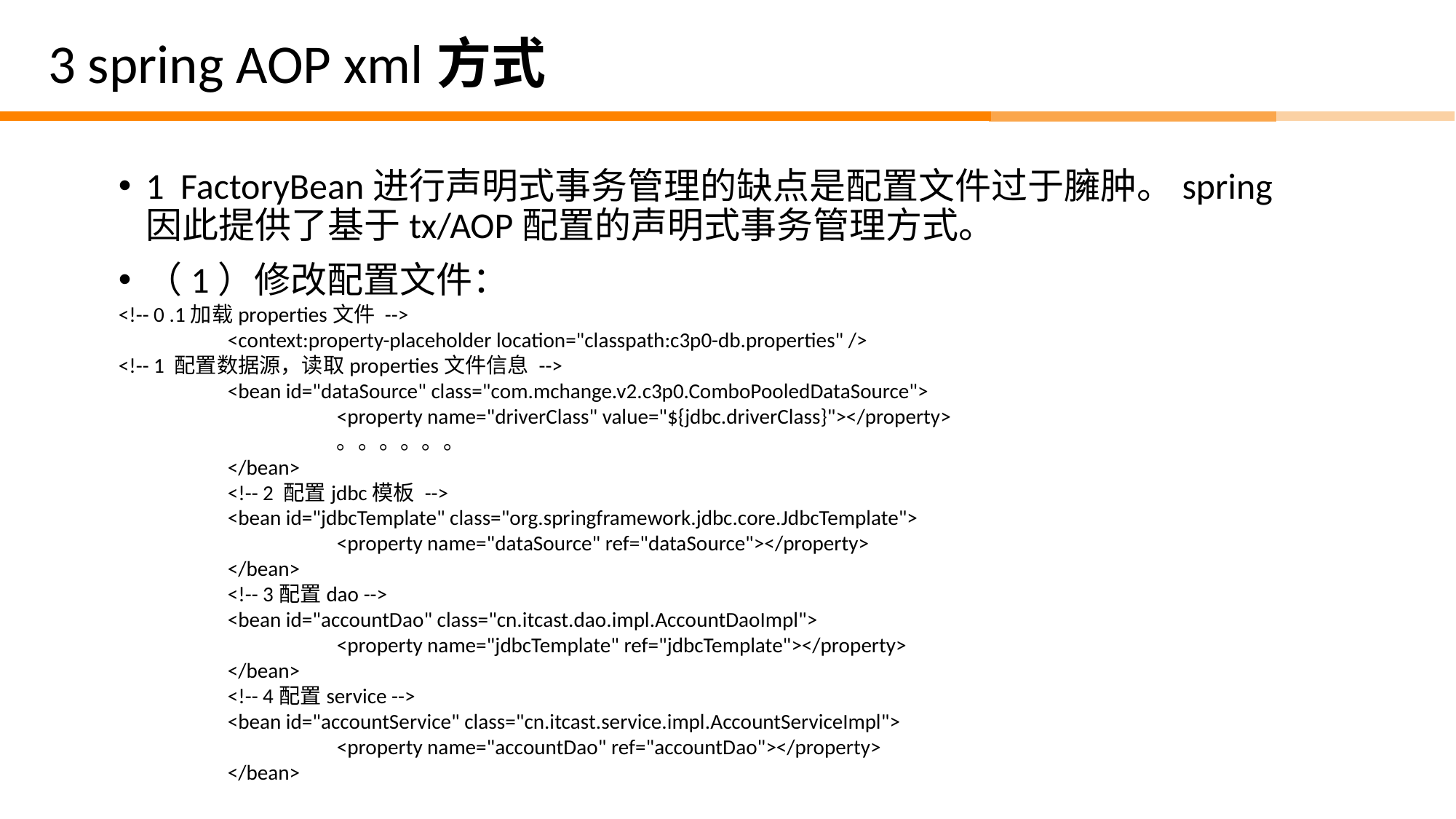

# 3 spring AOP xml方式
1  FactoryBean进行声明式事务管理的缺点是配置文件过于臃肿。spring因此提供了基于tx/AOP配置的声明式事务管理方式。
（1）修改配置文件：
<!-- 0 .1加载properties文件 -->
	<context:property-placeholder location="classpath:c3p0-db.properties" />
<!-- 1 配置数据源，读取properties文件信息 -->
	<bean id="dataSource" class="com.mchange.v2.c3p0.ComboPooledDataSource">
		<property name="driverClass" value="${jdbc.driverClass}"></property>
		。。。。。。
	</bean>
	<!-- 2 配置jdbc模板 -->
	<bean id="jdbcTemplate" class="org.springframework.jdbc.core.JdbcTemplate">
		<property name="dataSource" ref="dataSource"></property>
	</bean>
	<!-- 3配置dao -->
	<bean id="accountDao" class="cn.itcast.dao.impl.AccountDaoImpl">
		<property name="jdbcTemplate" ref="jdbcTemplate"></property>
	</bean>
	<!-- 4配置service -->
	<bean id="accountService" class="cn.itcast.service.impl.AccountServiceImpl">
		<property name="accountDao" ref="accountDao"></property>
	</bean>